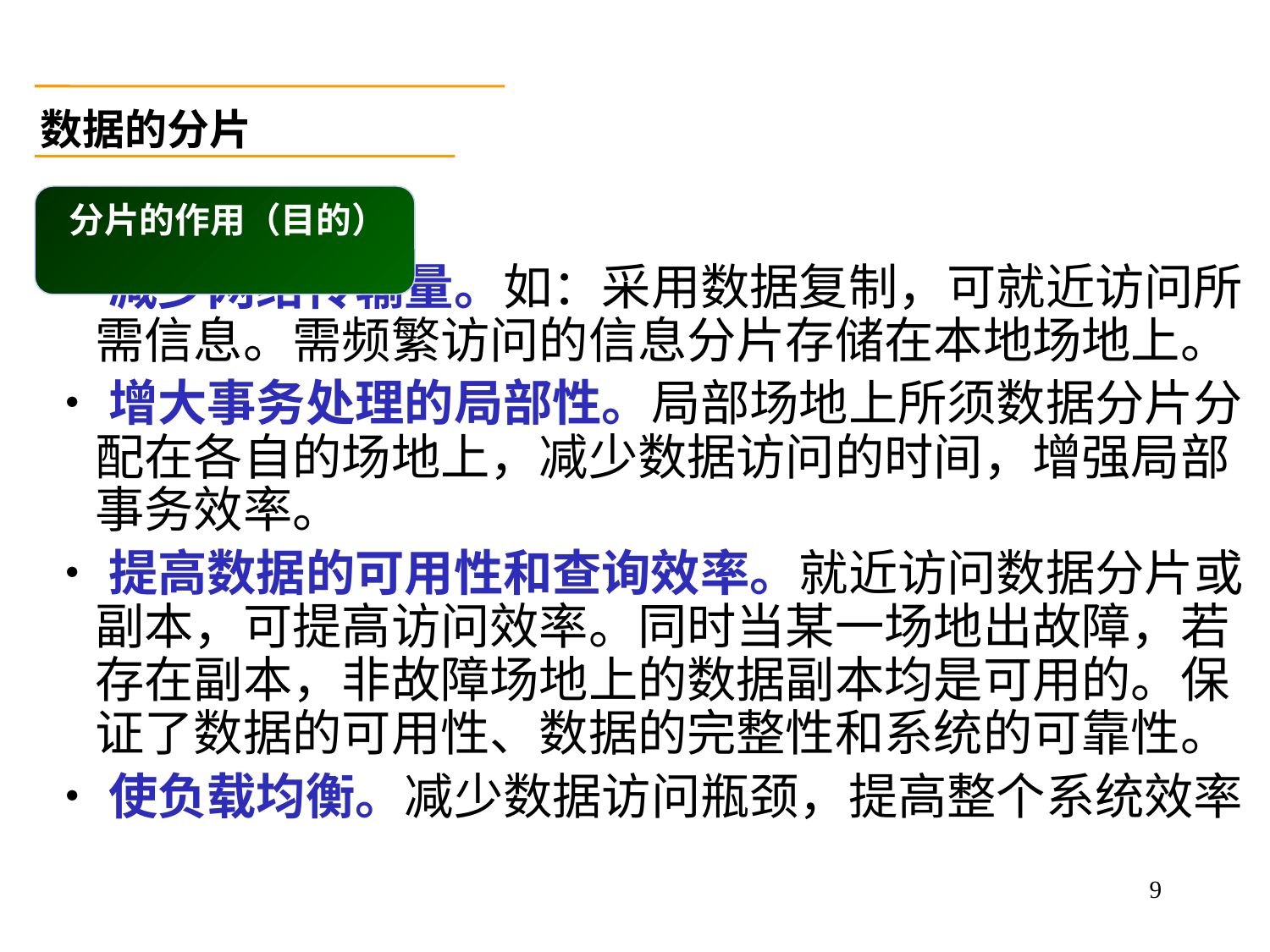

数据的分片

 分片的作用（目的）
# •减少网络传输量。如：采用数据复制，可就近访问所需信息。需频繁访问的信息分片存储在本地场地上。
•增大事务处理的局部性。局部场地上所须数据分片分配在各自的场地上，减少数据访问的时间，增强局部事务效率。
•提高数据的可用性和查询效率。就近访问数据分片或副本，可提高访问效率。同时当某一场地出故障，若存在副本，非故障场地上的数据副本均是可用的。保证了数据的可用性、数据的完整性和系统的可靠性。
•使负载均衡。减少数据访问瓶颈，提高整个系统效率

9